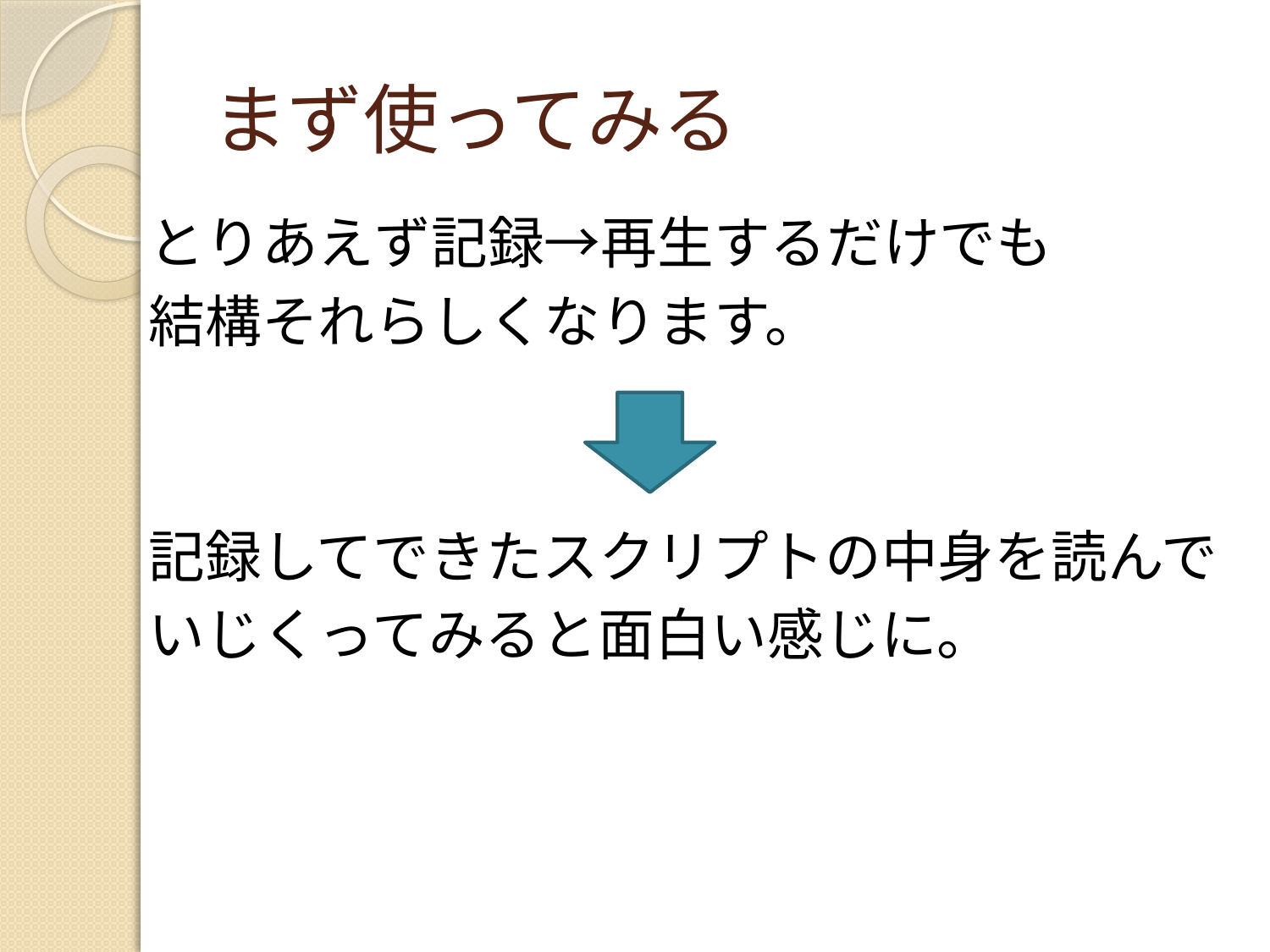

# まず使ってみる
とりあえず記録→再生するだけでも
結構それらしくなります。

記録してできたスクリプトの中身を読んで
いじくってみると面白い感じに。